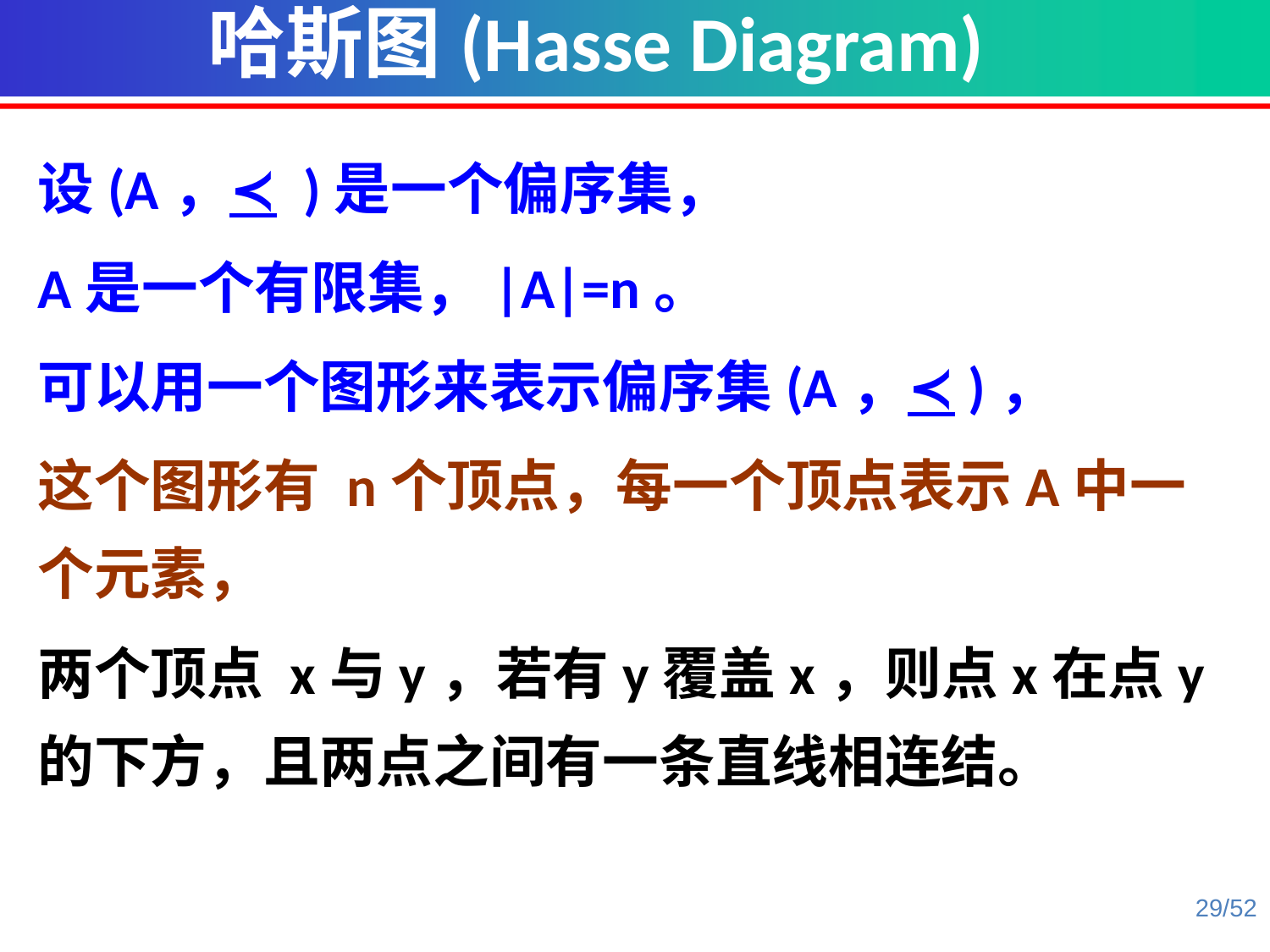

哈斯图(Hasse Diagram)
设(A，≺ )是一个偏序集，
A是一个有限集，|A|=n。
可以用一个图形来表示偏序集(A，≺)，
这个图形有 n个顶点，每一个顶点表示A中一个元素，
两个顶点 x与y，若有y覆盖x，则点x在点y的下方，且两点之间有一条直线相连结。
29/52